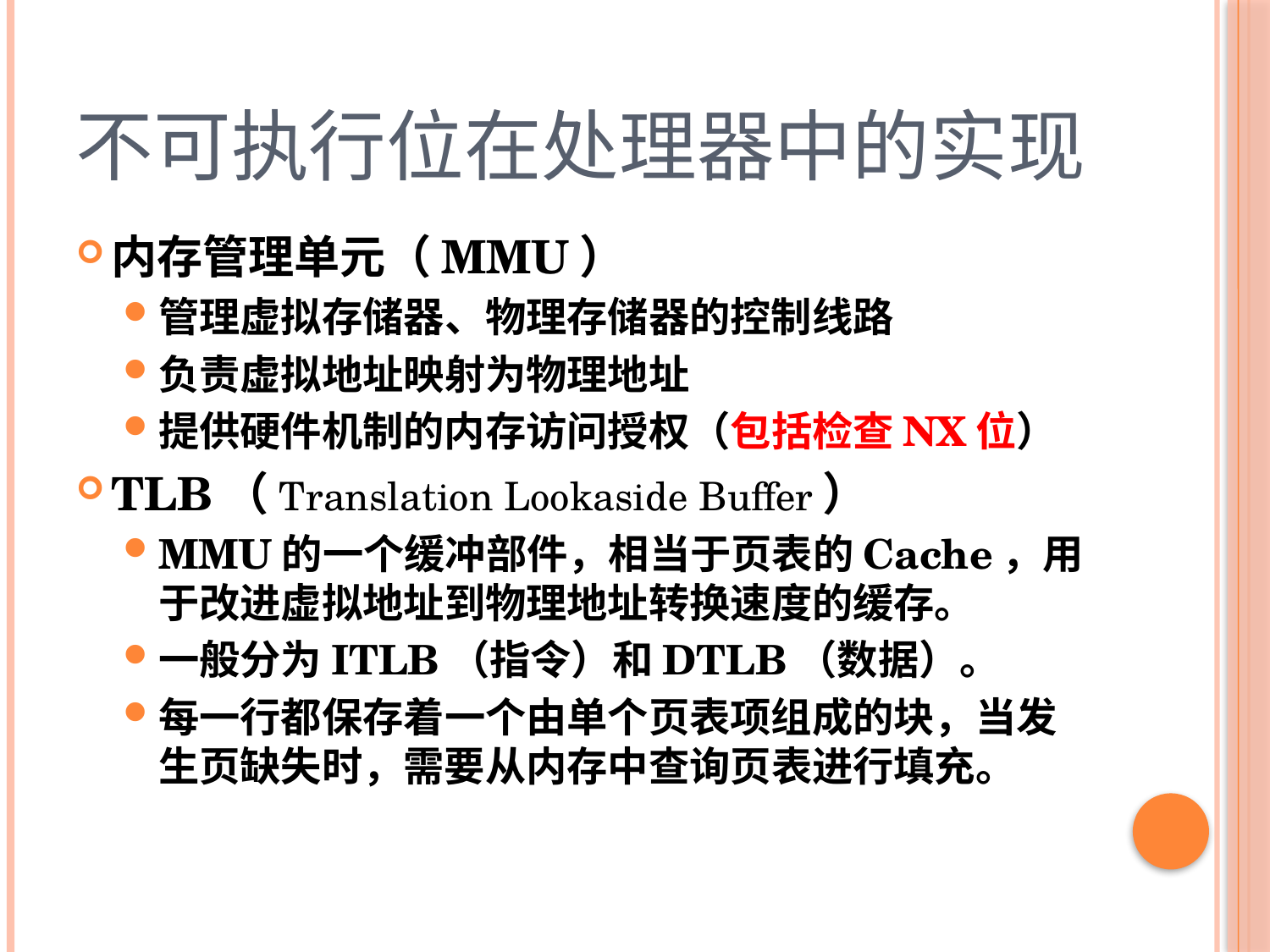

# 不可执行位在处理器中的实现
内存管理单元（MMU）
管理虚拟存储器、物理存储器的控制线路
负责虚拟地址映射为物理地址
提供硬件机制的内存访问授权（包括检查NX位）
TLB（Translation Lookaside Buffer）
MMU的一个缓冲部件，相当于页表的Cache，用于改进虚拟地址到物理地址转换速度的缓存。
一般分为ITLB（指令）和DTLB（数据）。
每一行都保存着一个由单个页表项组成的块，当发生页缺失时，需要从内存中查询页表进行填充。